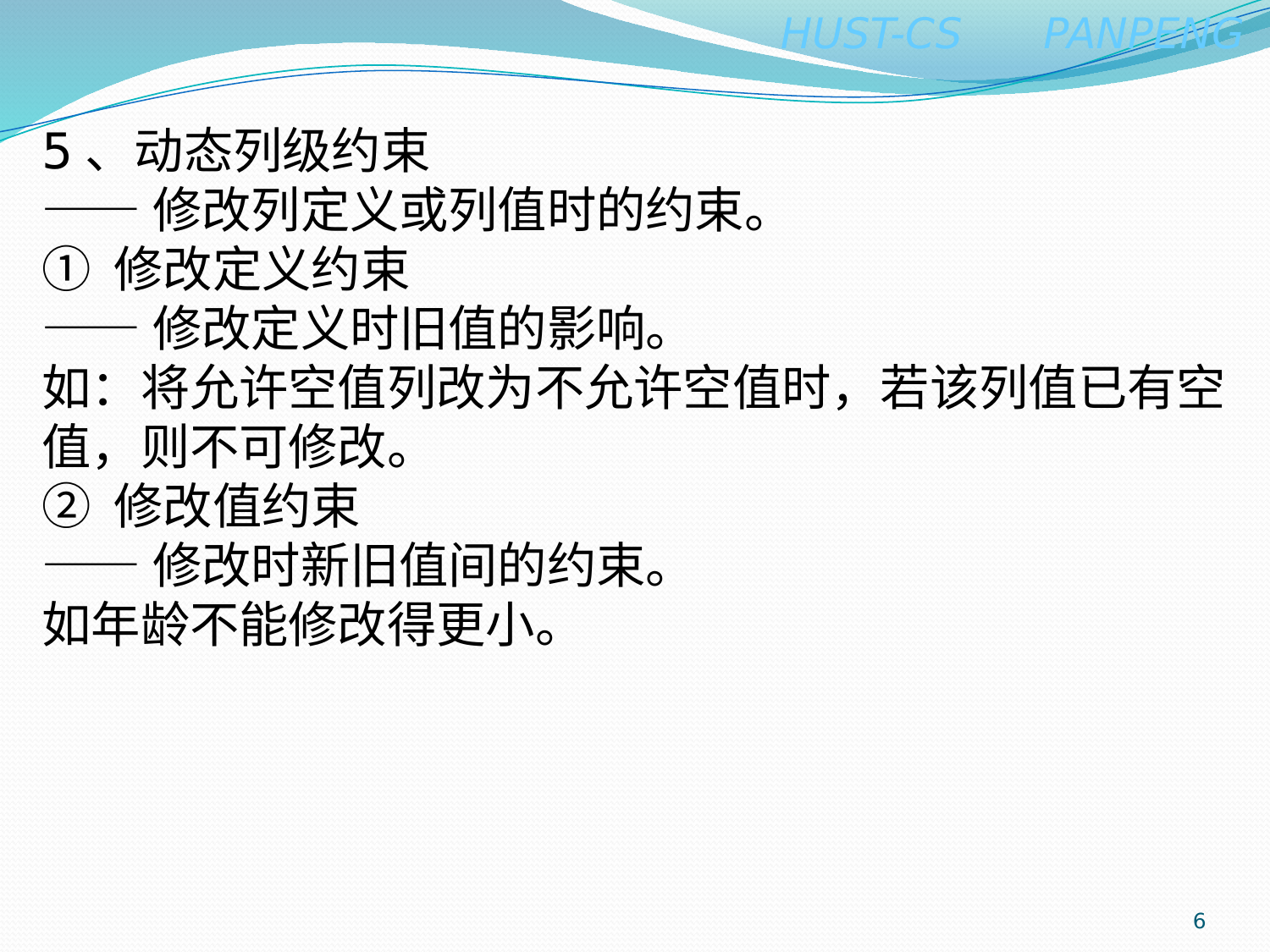

5、动态列级约束
——修改列定义或列值时的约束。
① 修改定义约束
——修改定义时旧值的影响。
如：将允许空值列改为不允许空值时，若该列值已有空值，则不可修改。
② 修改值约束
——修改时新旧值间的约束。
如年龄不能修改得更小。
6